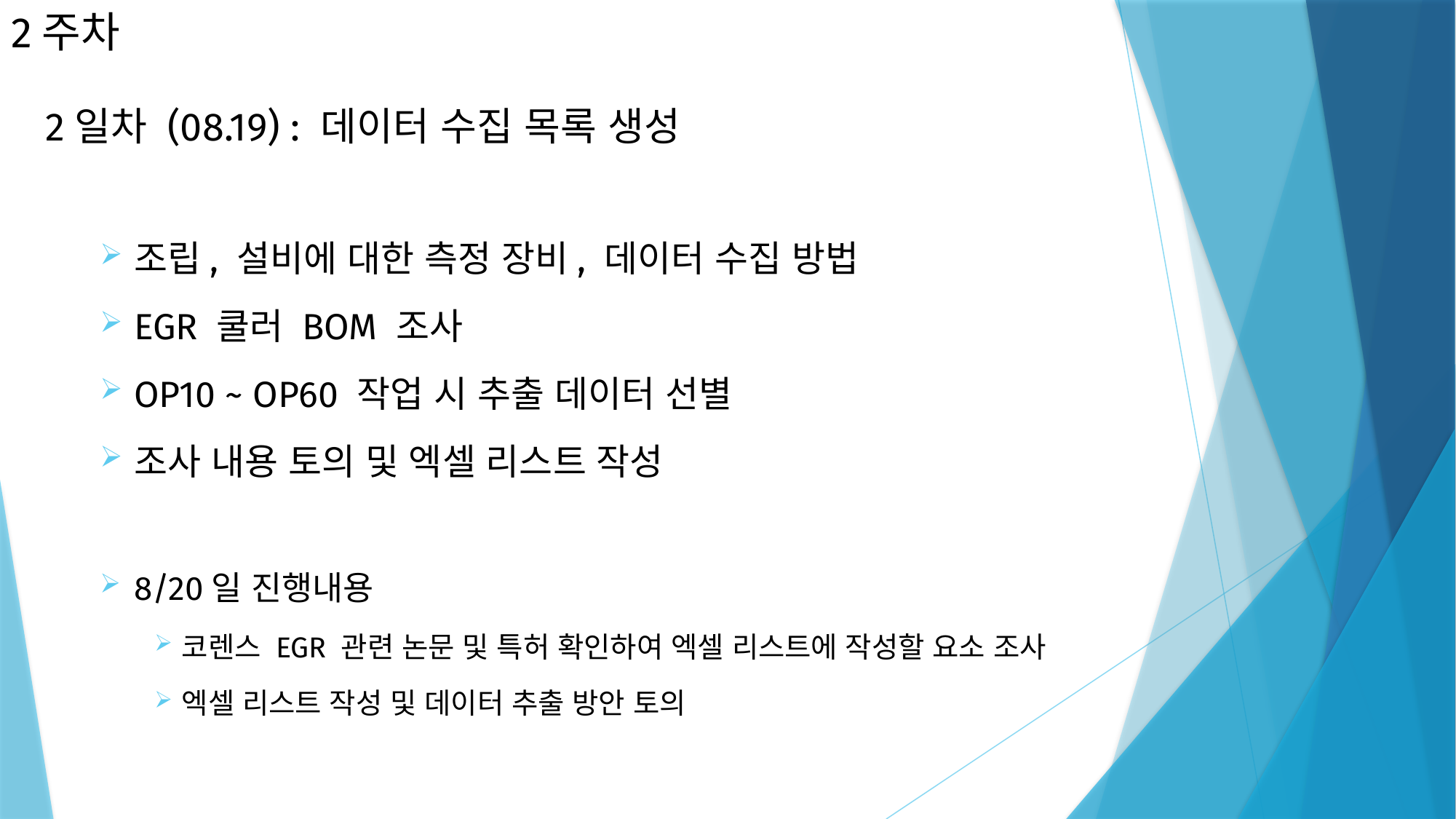

# 2주차
2일차 (08.19) : 데이터 수집 목록 생성

조립, 설비에 대한 측정 장비, 데이터 수집 방법
EGR 쿨러 BOM 조사
OP10 ~ OP60 작업 시 추출 데이터 선별
조사 내용 토의 및 엑셀 리스트 작성

8/20일 진행내용
코렌스 EGR 관련 논문 및 특허 확인하여 엑셀 리스트에 작성할 요소 조사
엑셀 리스트 작성 및 데이터 추출 방안 토의